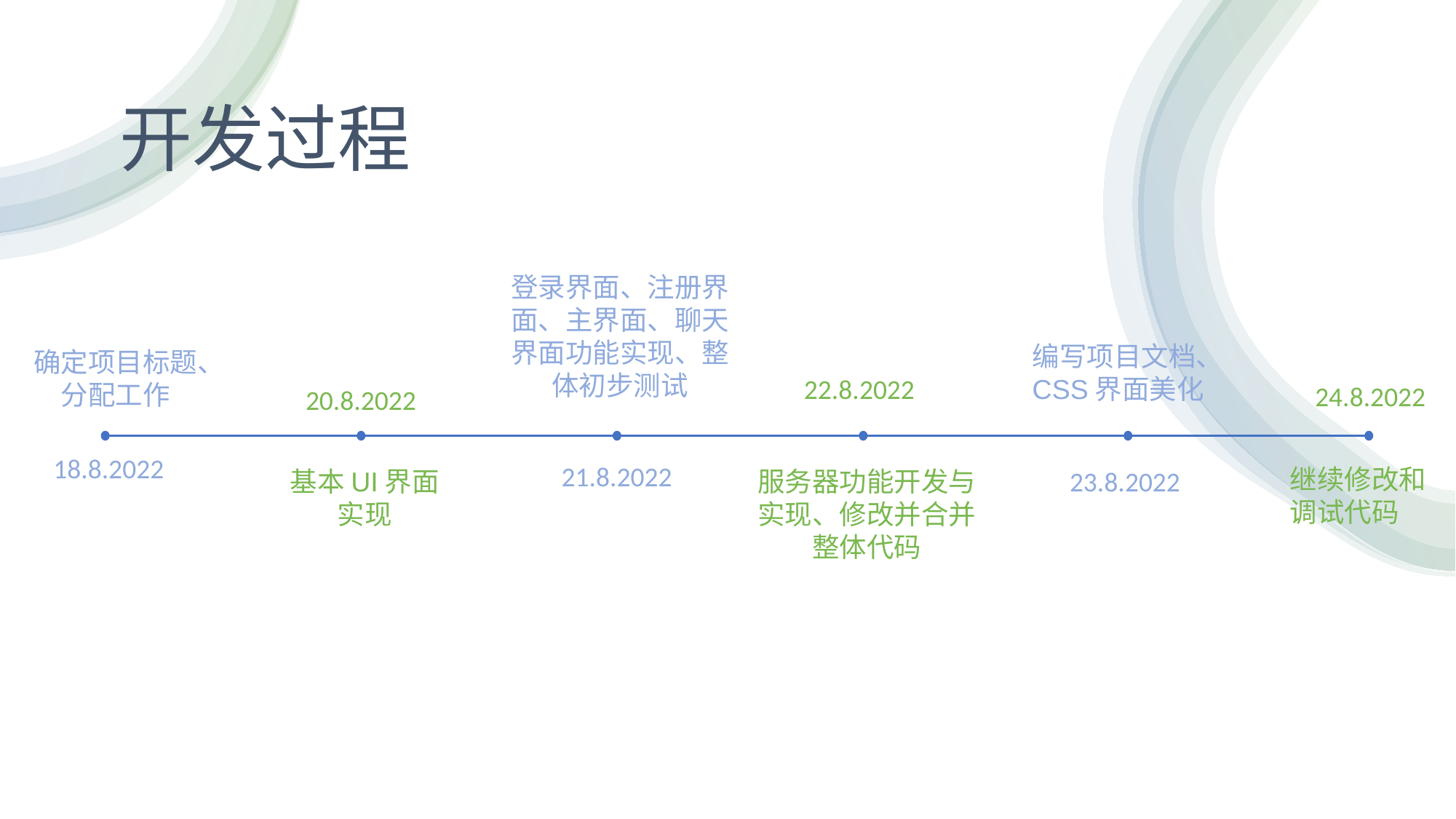

开发过程

登录界面、注册界面、主界面、聊天界面功能实现、整体初步测试
编写项目文档、CSS界面美化
确定项目标题、分配工作
22.8.2022
24.8.2022
20.8.2022

18.8.2022
21.8.2022
继续修改和调试代码
基本UI界面实现
服务器功能开发与实现、修改并合并整体代码
23.8.2022